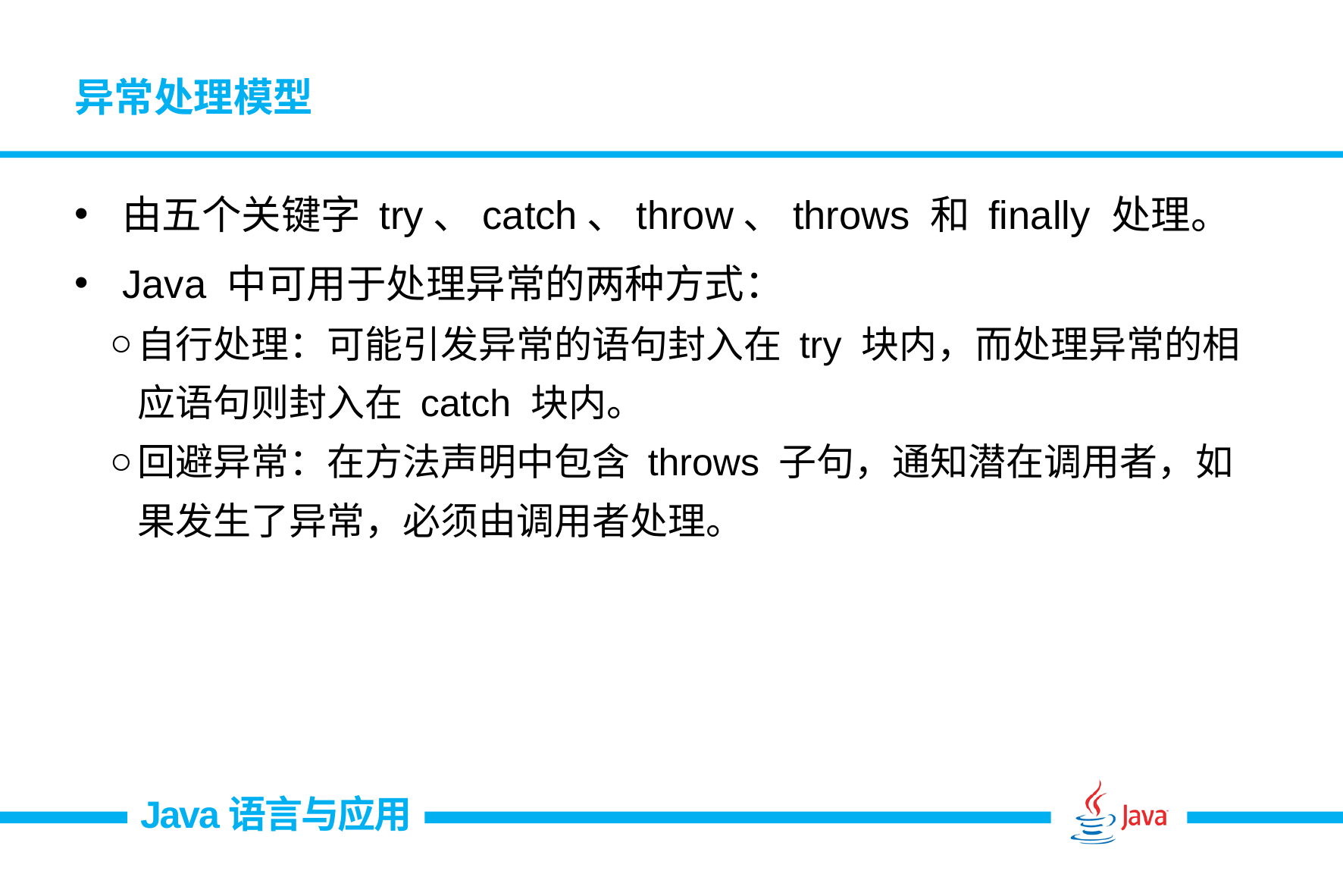

# 异常处理模型
由五个关键字 try、catch、throw、throws 和 finally 处理。
Java 中可用于处理异常的两种方式：
自行处理：可能引发异常的语句封入在 try 块内，而处理异常的相应语句则封入在 catch 块内。
回避异常：在方法声明中包含 throws 子句，通知潜在调用者，如果发生了异常，必须由调用者处理。